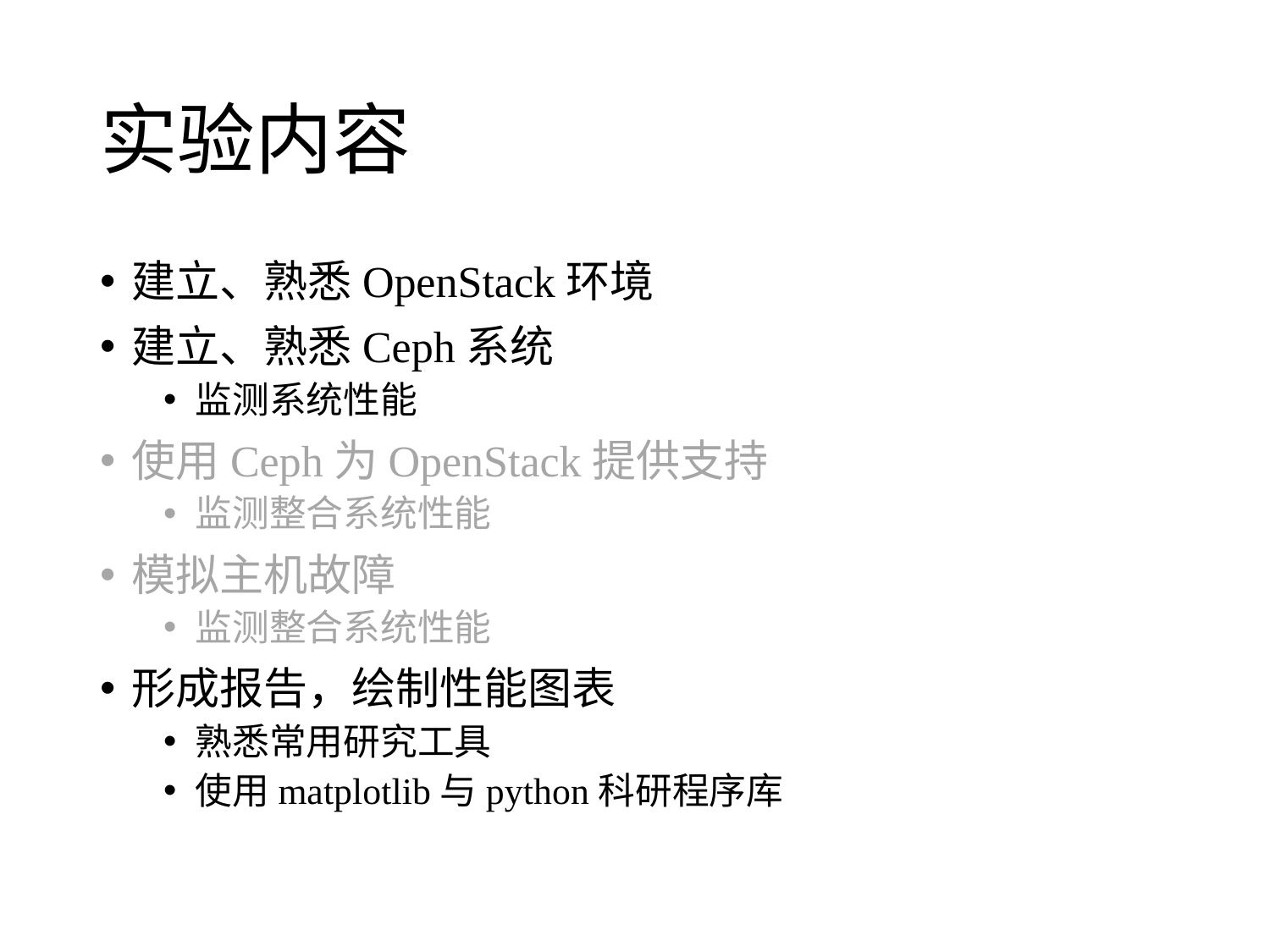

# 实验内容
建立、熟悉OpenStack环境
建立、熟悉Ceph系统
监测系统性能
使用Ceph为OpenStack提供支持
监测整合系统性能
模拟主机故障
监测整合系统性能
形成报告，绘制性能图表
熟悉常用研究工具
使用matplotlib与python科研程序库